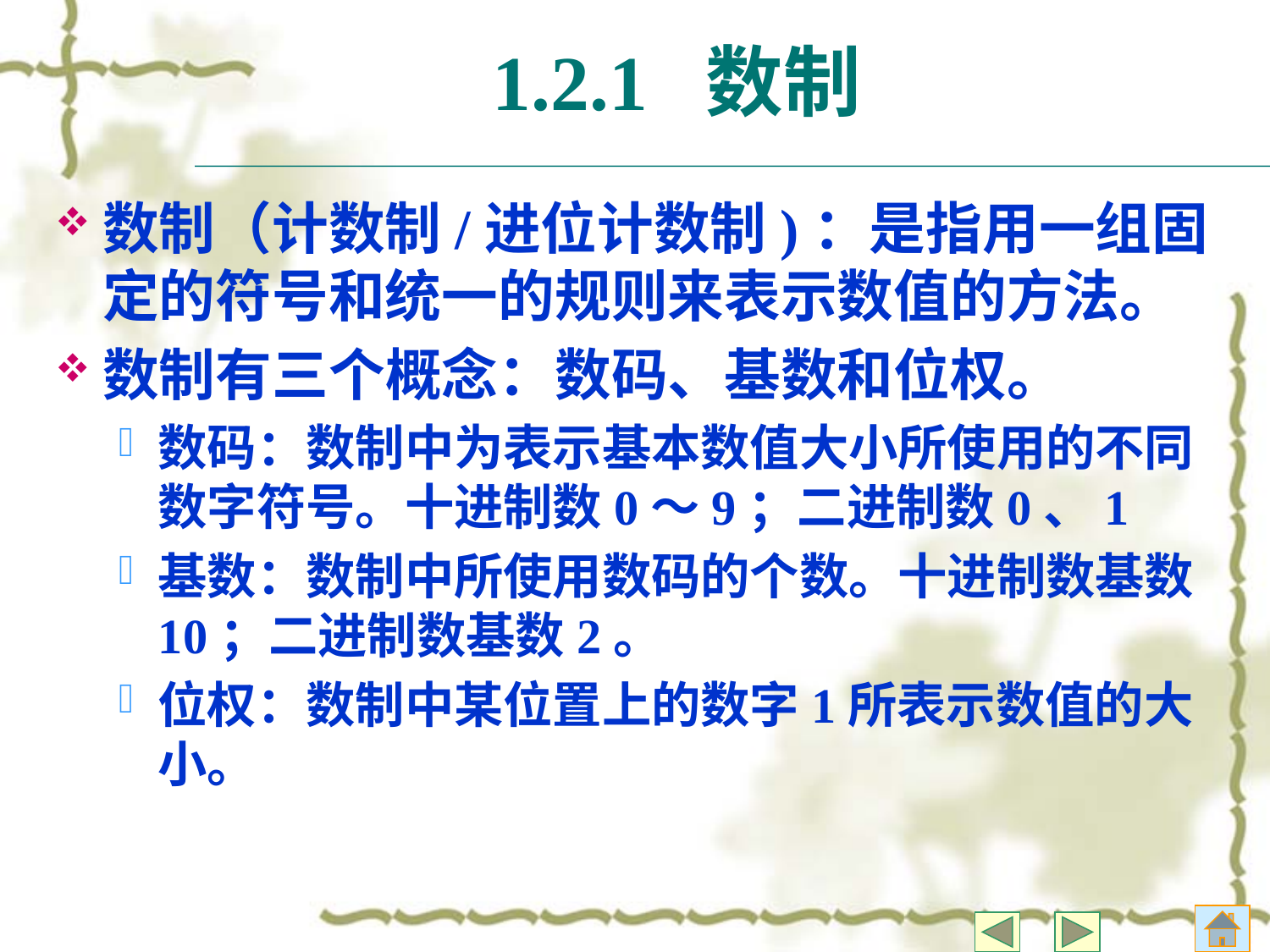

# 1.2.1  数制
数制（计数制/进位计数制)：是指用一组固定的符号和统一的规则来表示数值的方法。
数制有三个概念：数码、基数和位权。
数码：数制中为表示基本数值大小所使用的不同数字符号。十进制数0～9；二进制数0、1
基数：数制中所使用数码的个数。十进制数基数10；二进制数基数2。
位权：数制中某位置上的数字1所表示数值的大小。